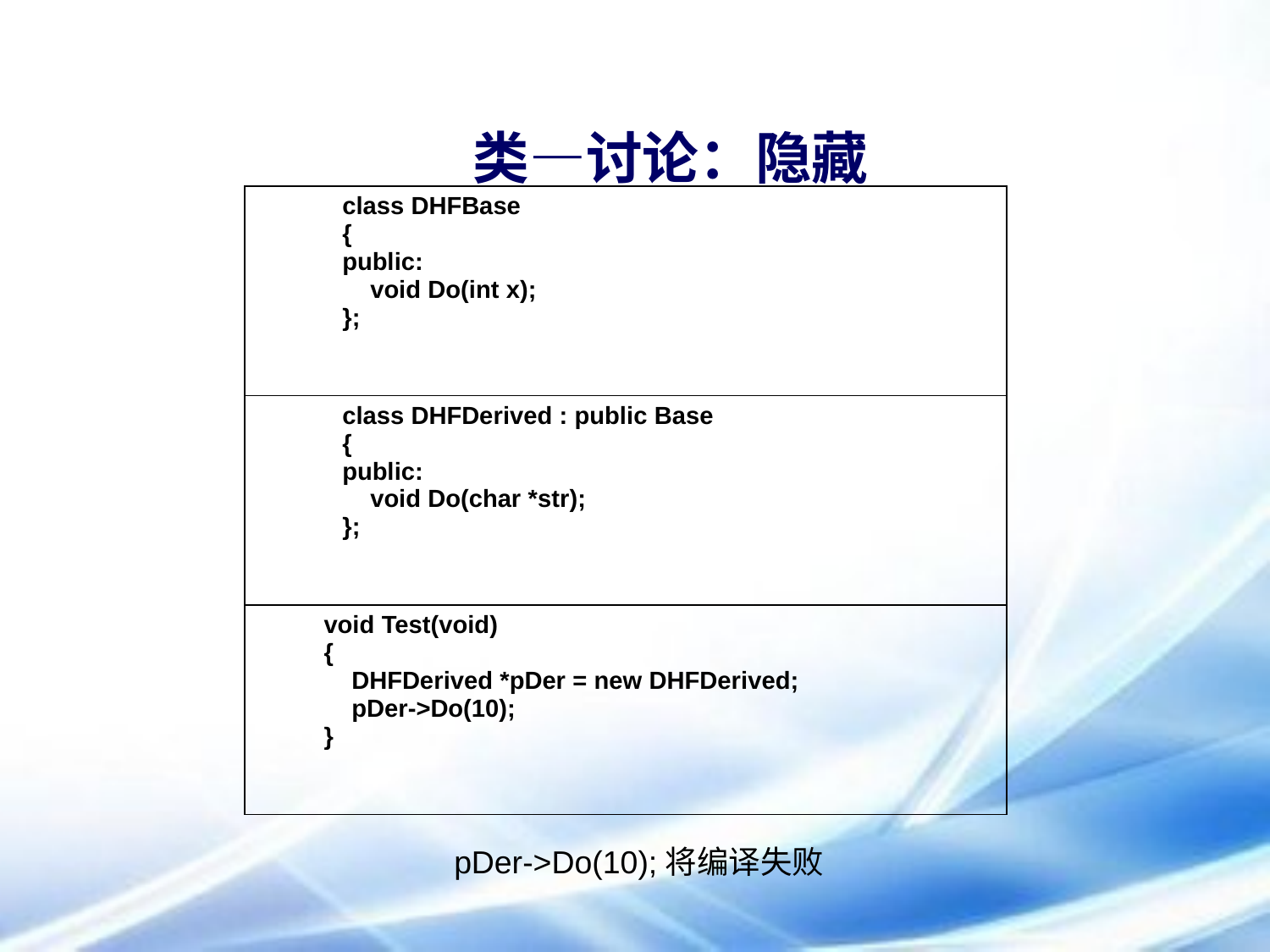

# 类—讨论：隐藏
| class DHFBase { public: void Do(int x); }; |
| --- |
| class DHFDerived : public Base { public: void Do(char \*str); }; |
| void Test(void) { DHFDerived \*pDer = new DHFDerived; pDer->Do(10); } |

pDer->Do(10);将编译失败